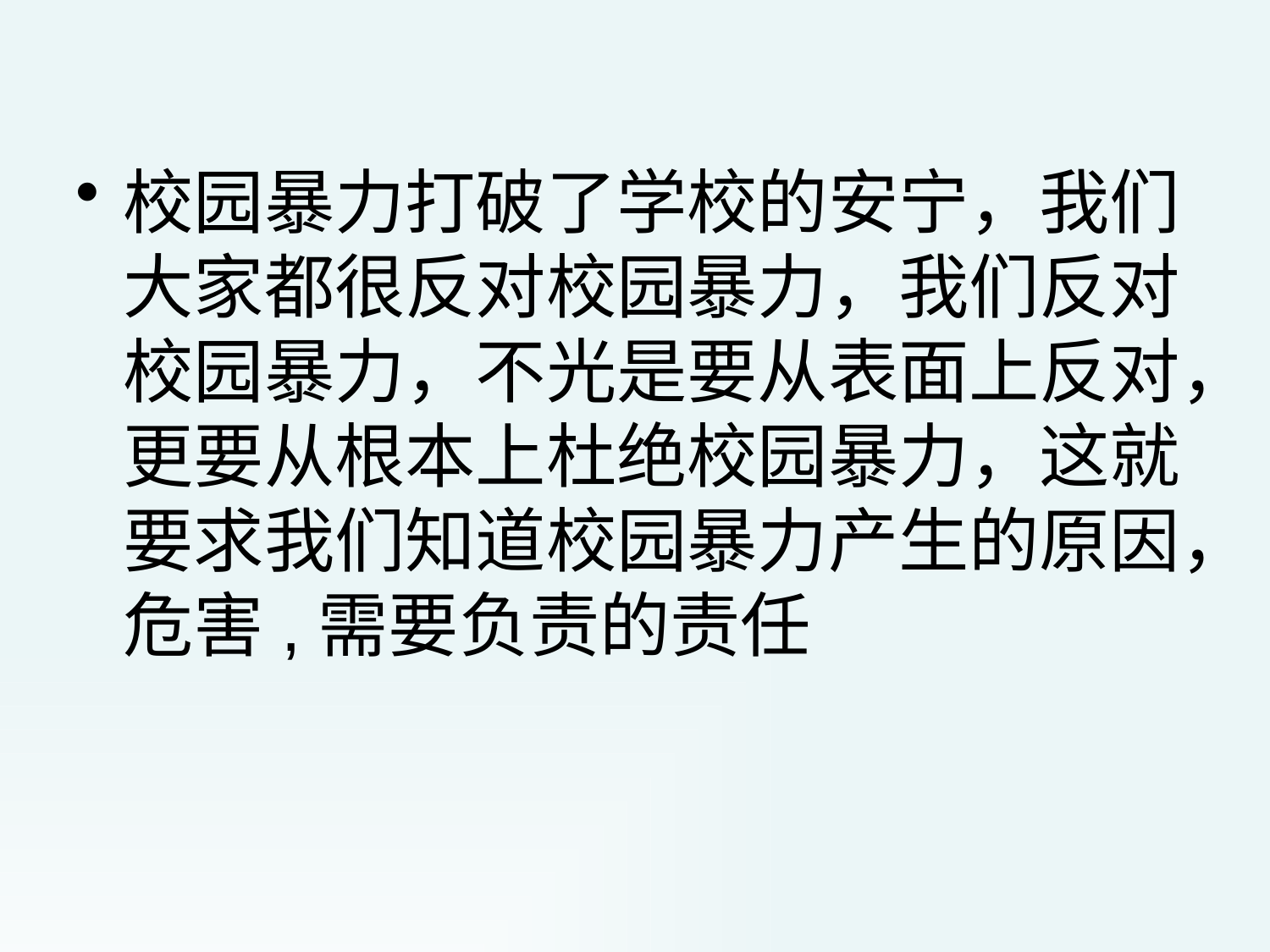

校园暴力打破了学校的安宁，我们大家都很反对校园暴力，我们反对校园暴力，不光是要从表面上反对，更要从根本上杜绝校园暴力，这就要求我们知道校园暴力产生的原因，危害,需要负责的责任